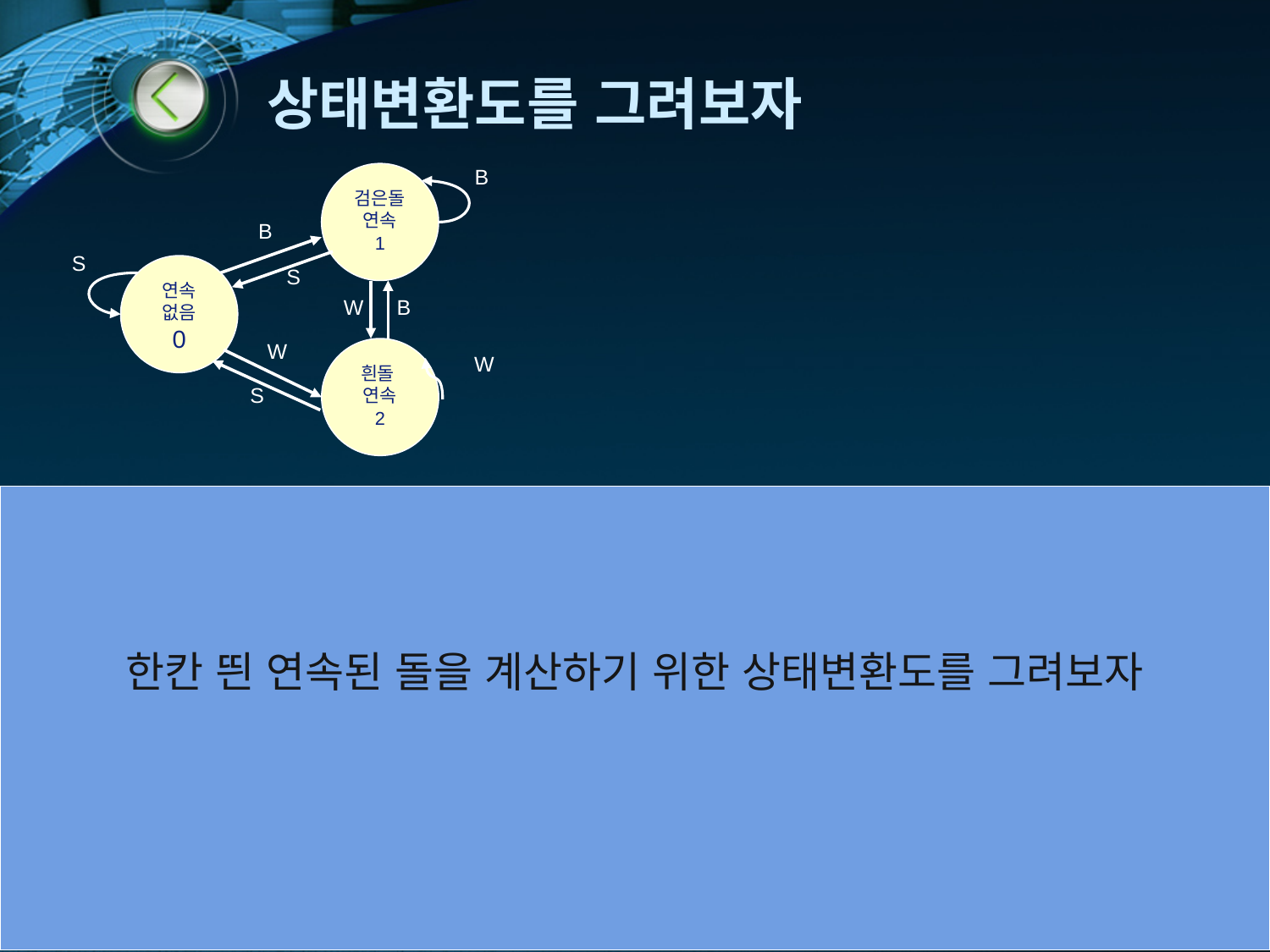

# 상태변환도를 그려보자
B
검은돌 연속
1
B
S
연속
없음
0
S
W
B
W
흰돌
연속
2
W
S

한칸 띈 연속된 돌을 계산하기 위한 상태변환도를 그려보자
S

B
B
검은돌 연속
1
한칸 띈
검은돌 연속
3
B
S
S
연속
없음
0
W
W
B
W
W
흰돌
연속
2
한칸 띈
흰돌
연속
4
B

S
S